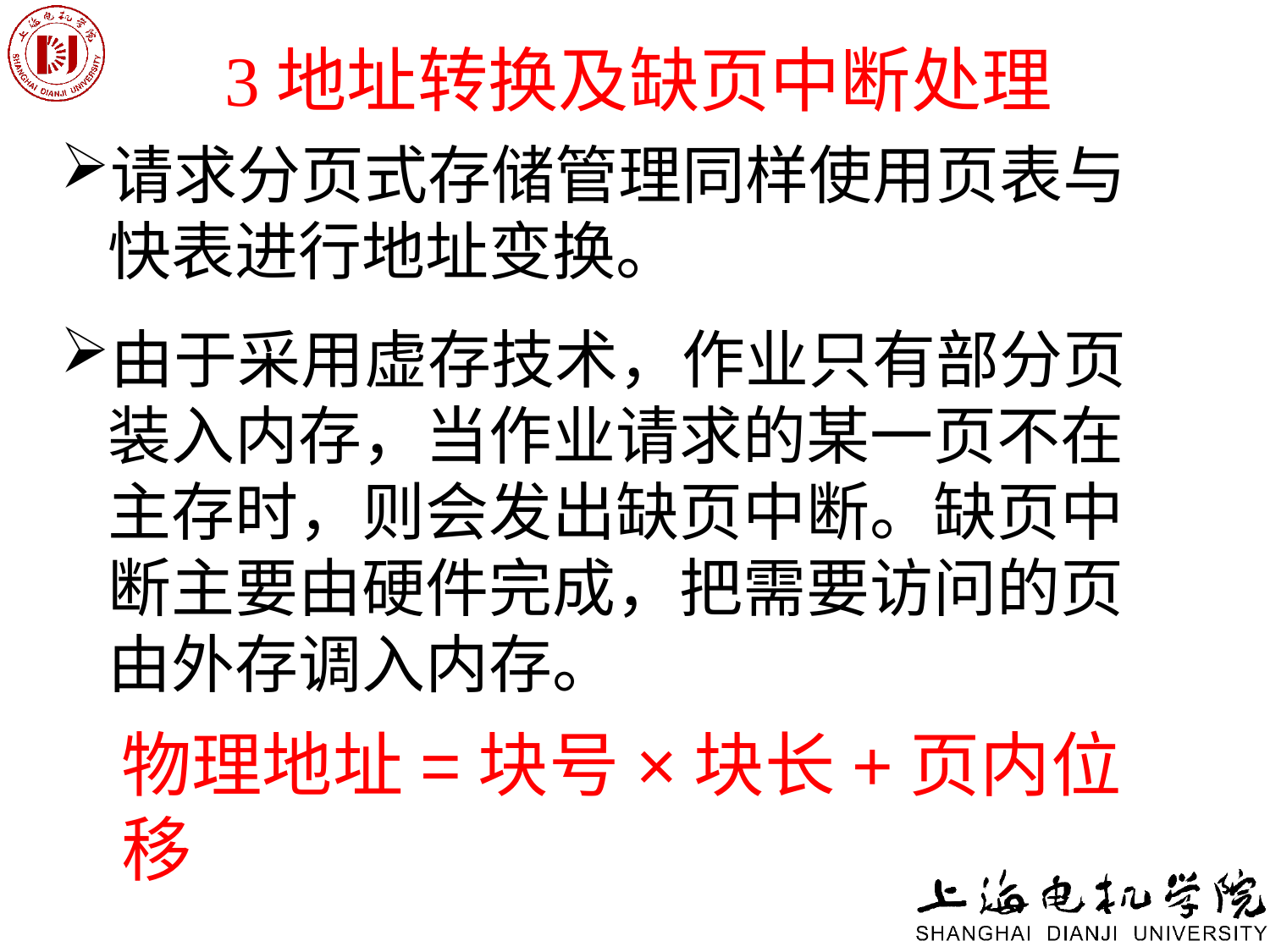

# 3地址转换及缺页中断处理
请求分页式存储管理同样使用页表与快表进行地址变换。
由于采用虚存技术，作业只有部分页装入内存，当作业请求的某一页不在主存时，则会发出缺页中断。缺页中断主要由硬件完成，把需要访问的页由外存调入内存。
物理地址=块号×块长+页内位移